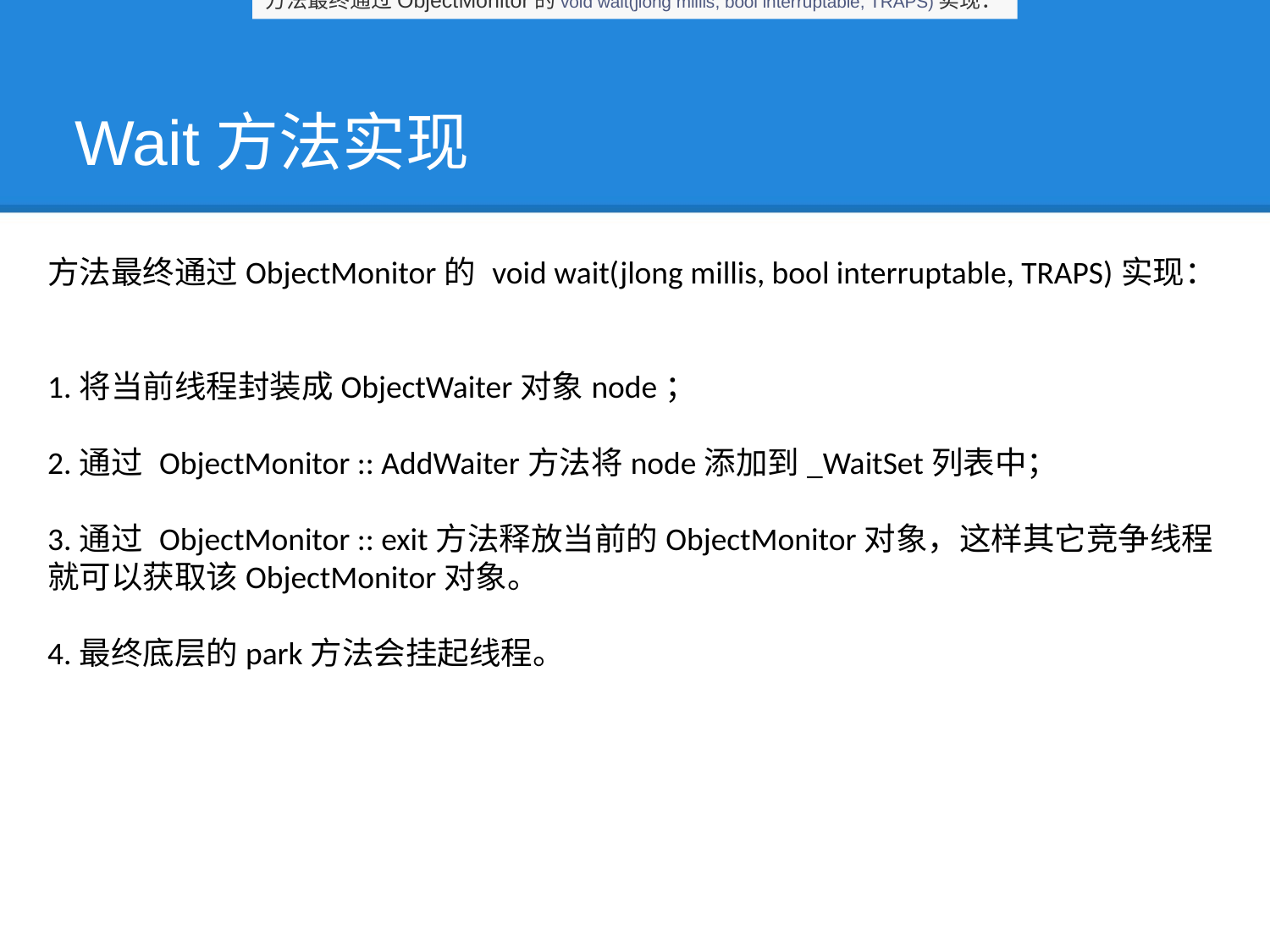

方法最终通过ObjectMonitor的void wait(jlong millis, bool interruptable, TRAPS)实现：
Wait方法实现
方法最终通过ObjectMonitor的 void wait(jlong millis, bool interruptable, TRAPS)实现：

1.将当前线程封装成ObjectWaiter对象node；

2.通过 ObjectMonitor :: AddWaiter方法将node添加到_WaitSet列表中；

3.通过 ObjectMonitor :: exit方法释放当前的ObjectMonitor对象，这样其它竞争线程就可以获取该ObjectMonitor对象。

4.最终底层的park方法会挂起线程。